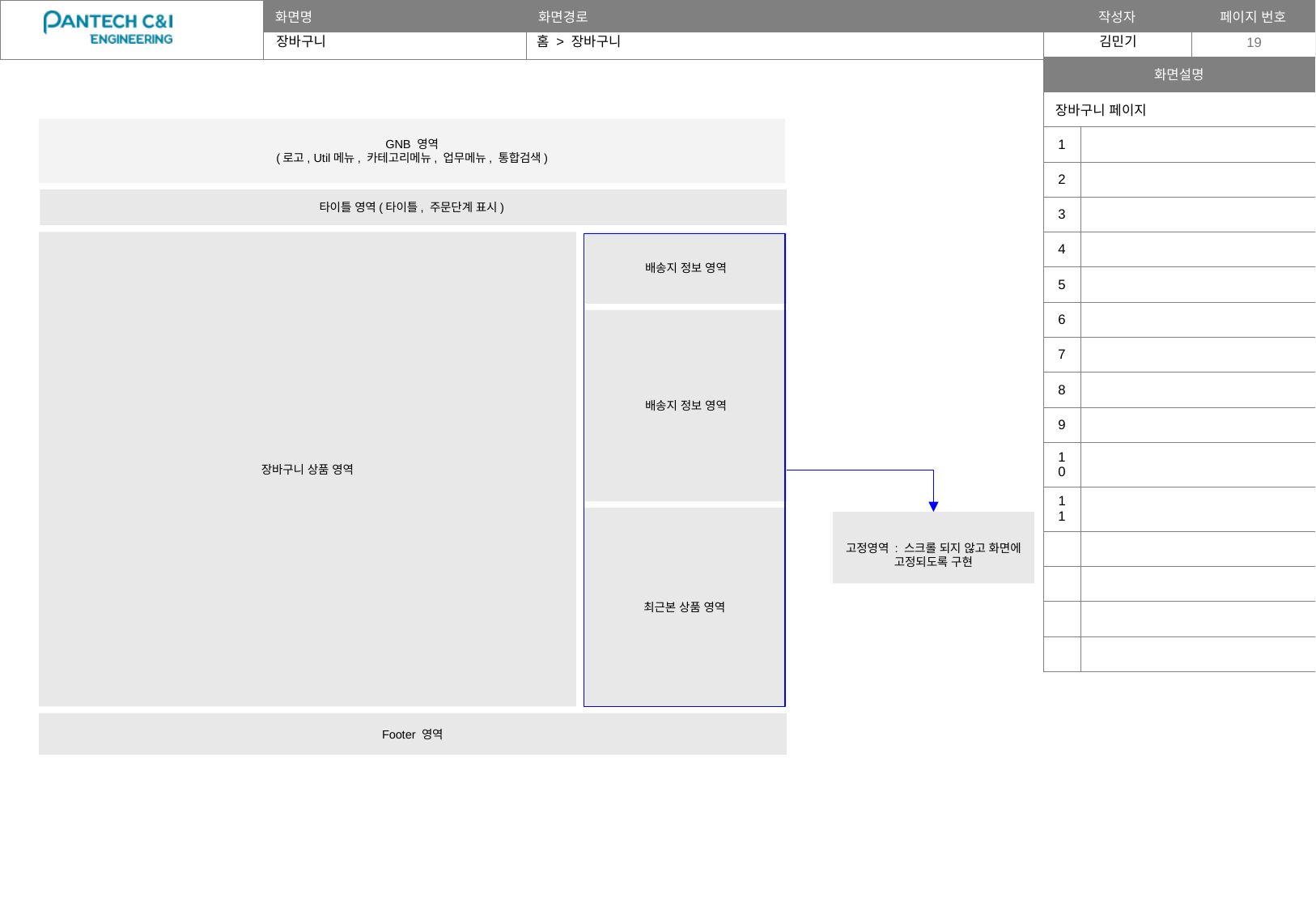

장바구니
홈 > 장바구니
19
| 화면설명 |  |
| --- | --- |
| 장바구니 페이지 |  |
| 1 |  |
| 2 |  |
| 3 |  |
| 4 |  |
| 5 |  |
| 6 |  |
| 7 |  |
| 8 |  |
| 9 |  |
| 10 |  |
| 11 |  |
|  |  |
|  |  |
|  |  |
|  |  |
GNB 영역
(로고, Util메뉴, 카테고리메뉴, 업무메뉴, 통합검색)
타이틀 영역(타이틀, 주문단계 표시)
장바구니 상품 영역
배송지 정보 영역

배송지 정보 영역
최근본 상품 영역

고정영역 : 스크롤 되지 않고 화면에 고정되도록 구현
Footer 영역